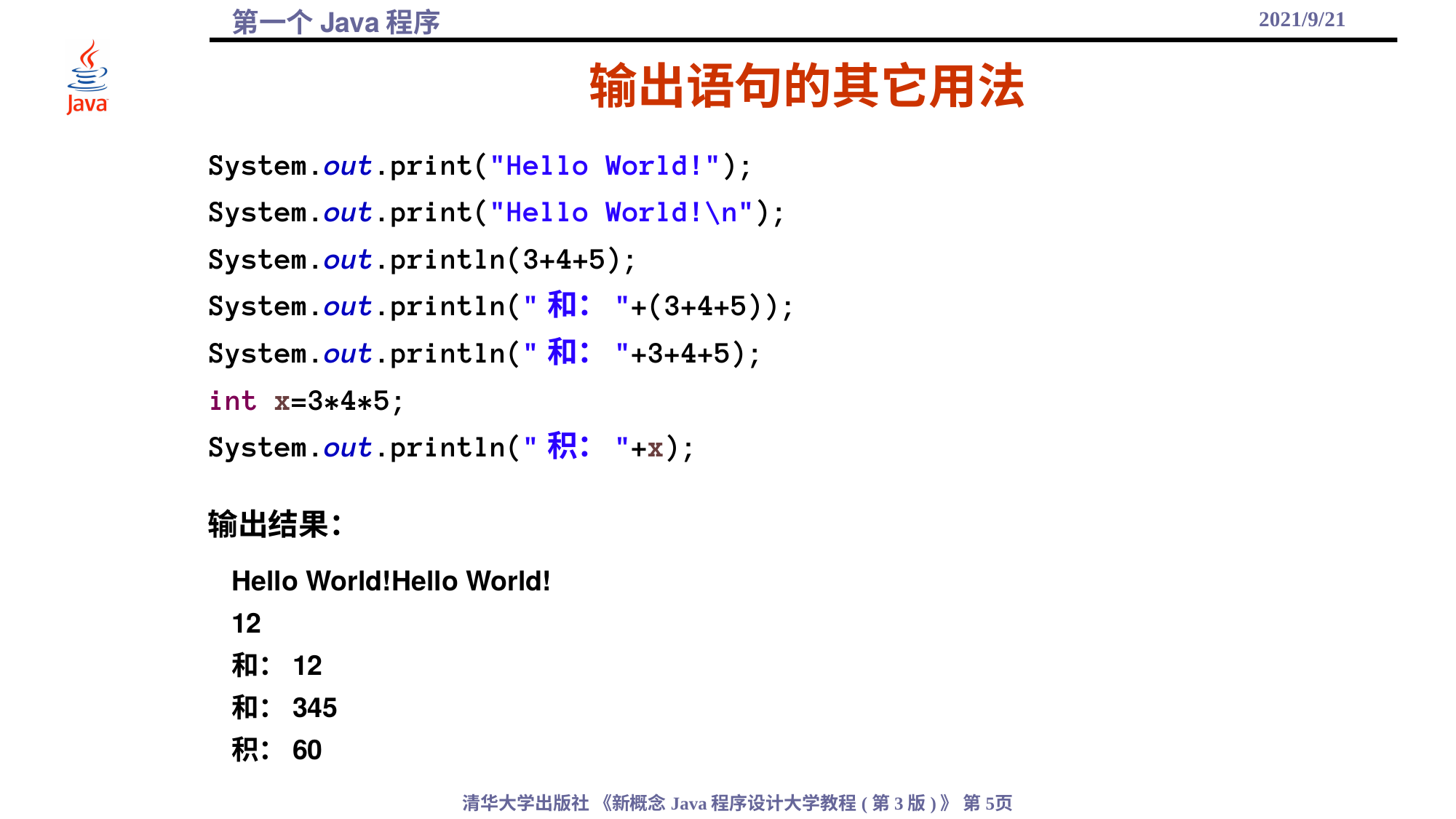

2021/9/21
# 输出语句的其它用法
System.out.print("Hello World!");
System.out.print("Hello World!\n");
System.out.println(3+4+5);
System.out.println("和："+(3+4+5));
System.out.println("和："+3+4+5);
int x=3*4*5;
System.out.println("积："+x);
输出结果：
Hello World!Hello World!
12
和：12
和：345
积：60